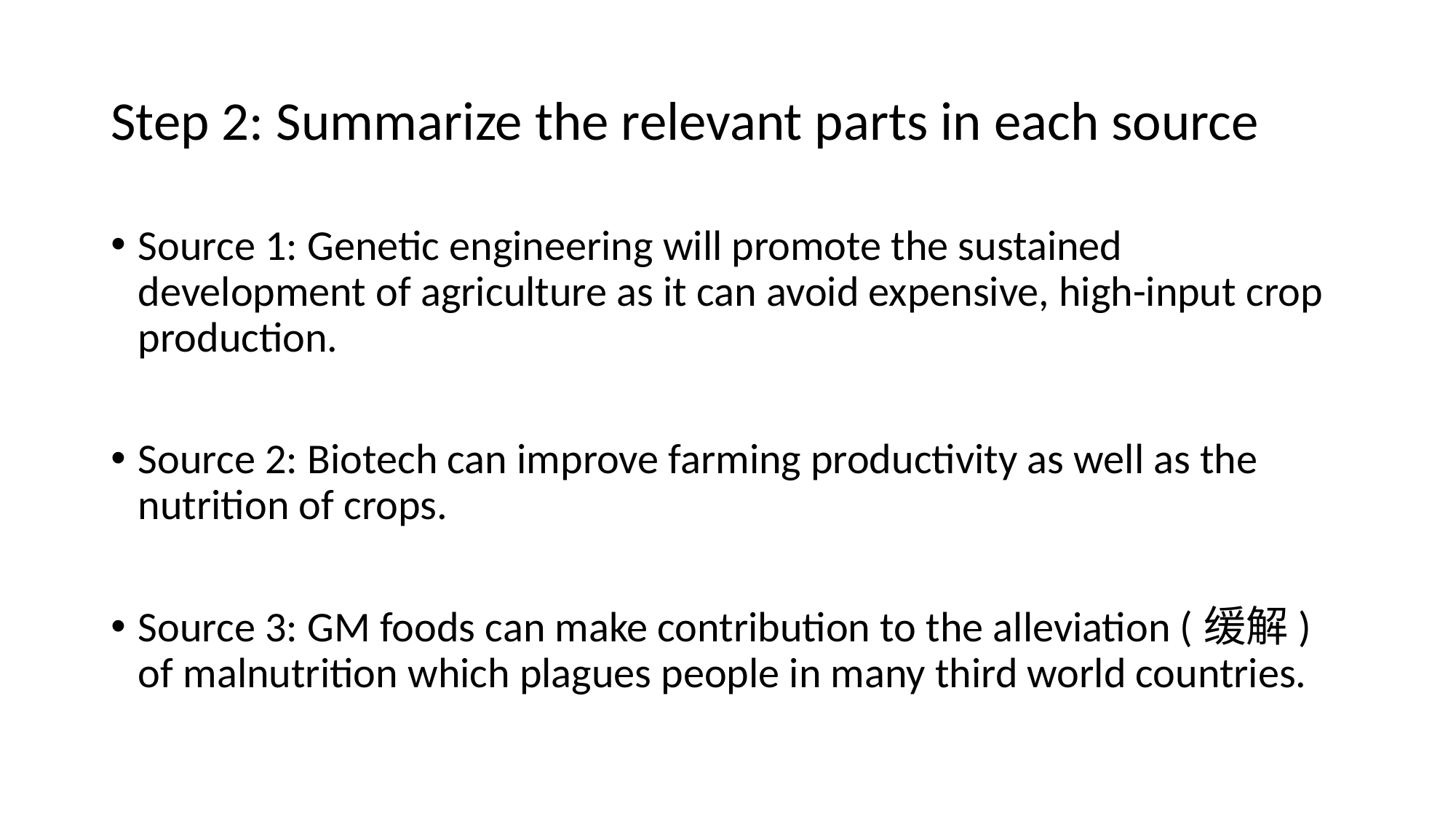

# Step 2: Summarize the relevant parts in each source
Source 1: Genetic engineering will promote the sustained development of agriculture as it can avoid expensive, high-input crop production.

Source 2: Biotech can improve farming productivity as well as the nutrition of crops.

Source 3: GM foods can make contribution to the alleviation (缓解) of malnutrition which plagues people in many third world countries.